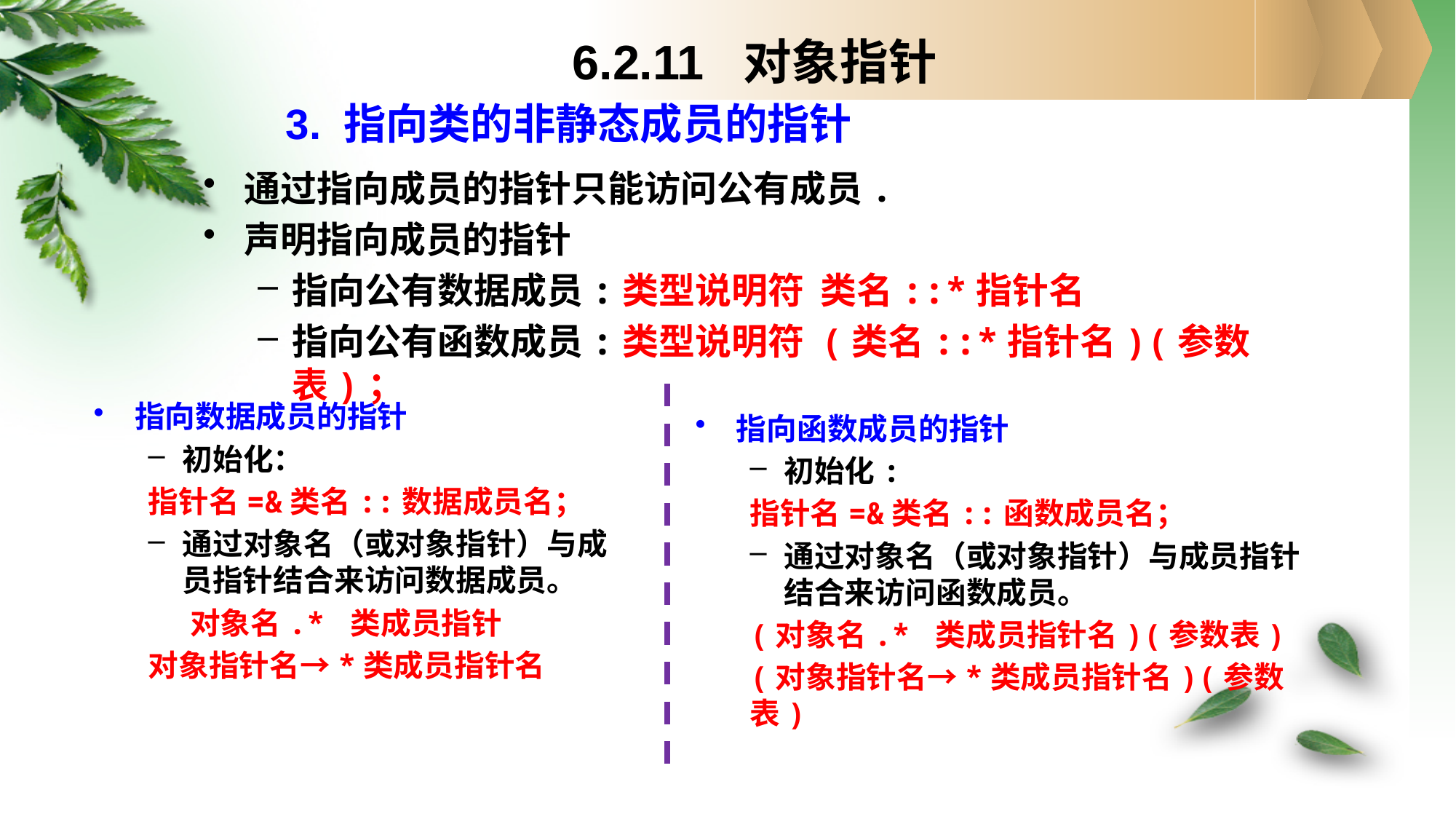

6.2.11  对象指针
# 3. 指向类的非静态成员的指针
通过指向成员的指针只能访问公有成员.
声明指向成员的指针
指向公有数据成员:类型说明符  类名::*指针名
指向公有函数成员:类型说明符 (类名::*指针名)(参数表)；
指向数据成员的指针
初始化：
指针名=&类名::数据成员名；
通过对象名（或对象指针）与成员指针结合来访问数据成员。
     对象名.* 类成员指针
对象指针名→*类成员指针名
指向函数成员的指针
初始化:
指针名=&类名::函数成员名；
通过对象名（或对象指针）与成员指针结合来访问函数成员。
(对象名.* 类成员指针名)(参数表)
(对象指针名→*类成员指针名)(参数表)